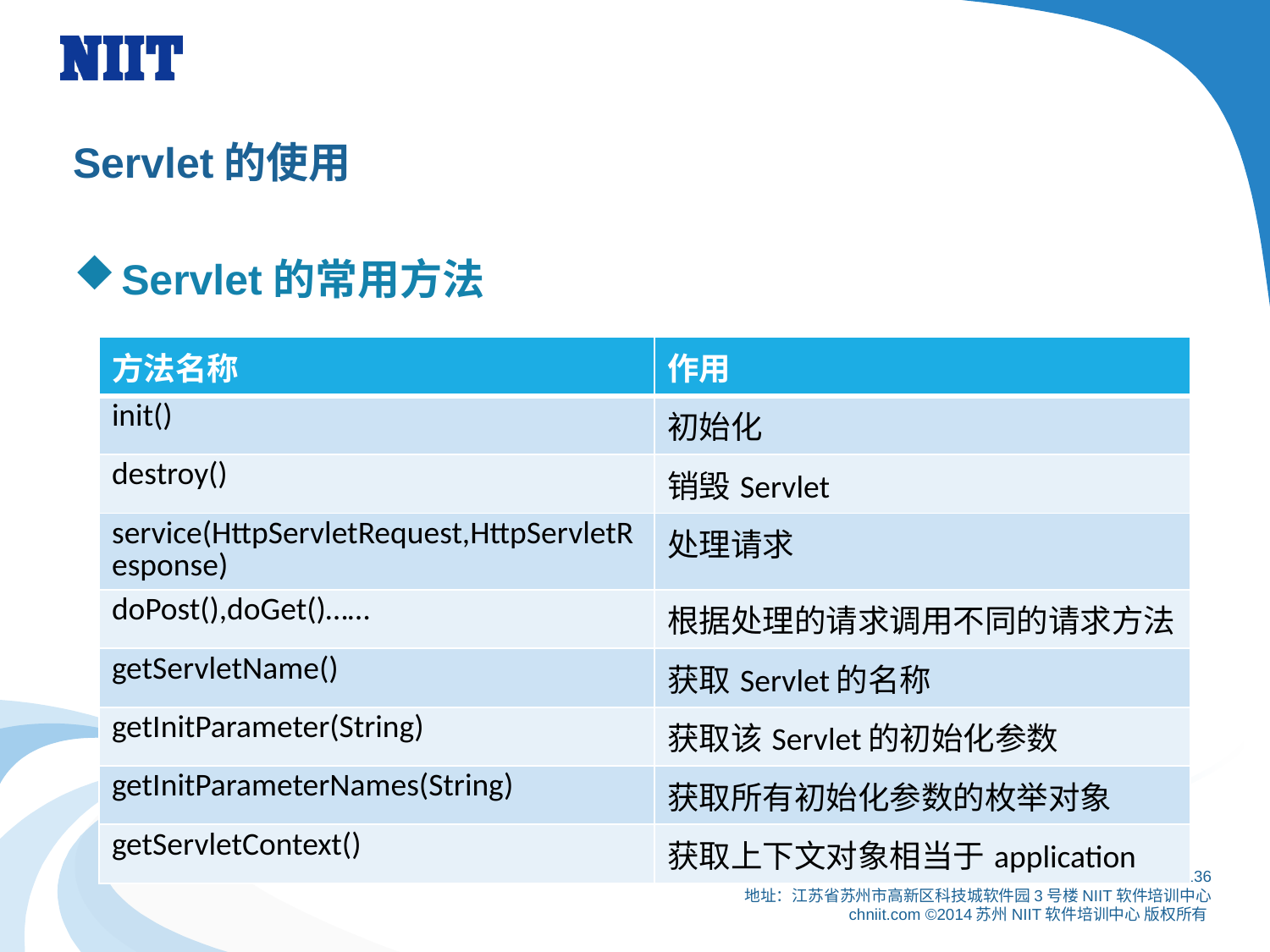

# Servlet的使用
Servlet的常用方法
| 方法名称 | 作用 |
| --- | --- |
| init() | 初始化 |
| destroy() | 销毁Servlet |
| service(HttpServletRequest,HttpServletResponse) | 处理请求 |
| doPost(),doGet()…… | 根据处理的请求调用不同的请求方法 |
| getServletName() | 获取Servlet的名称 |
| getInitParameter(String) | 获取该Servlet的初始化参数 |
| getInitParameterNames(String) | 获取所有初始化参数的枚举对象 |
| getServletContext() | 获取上下文对象相当于application |